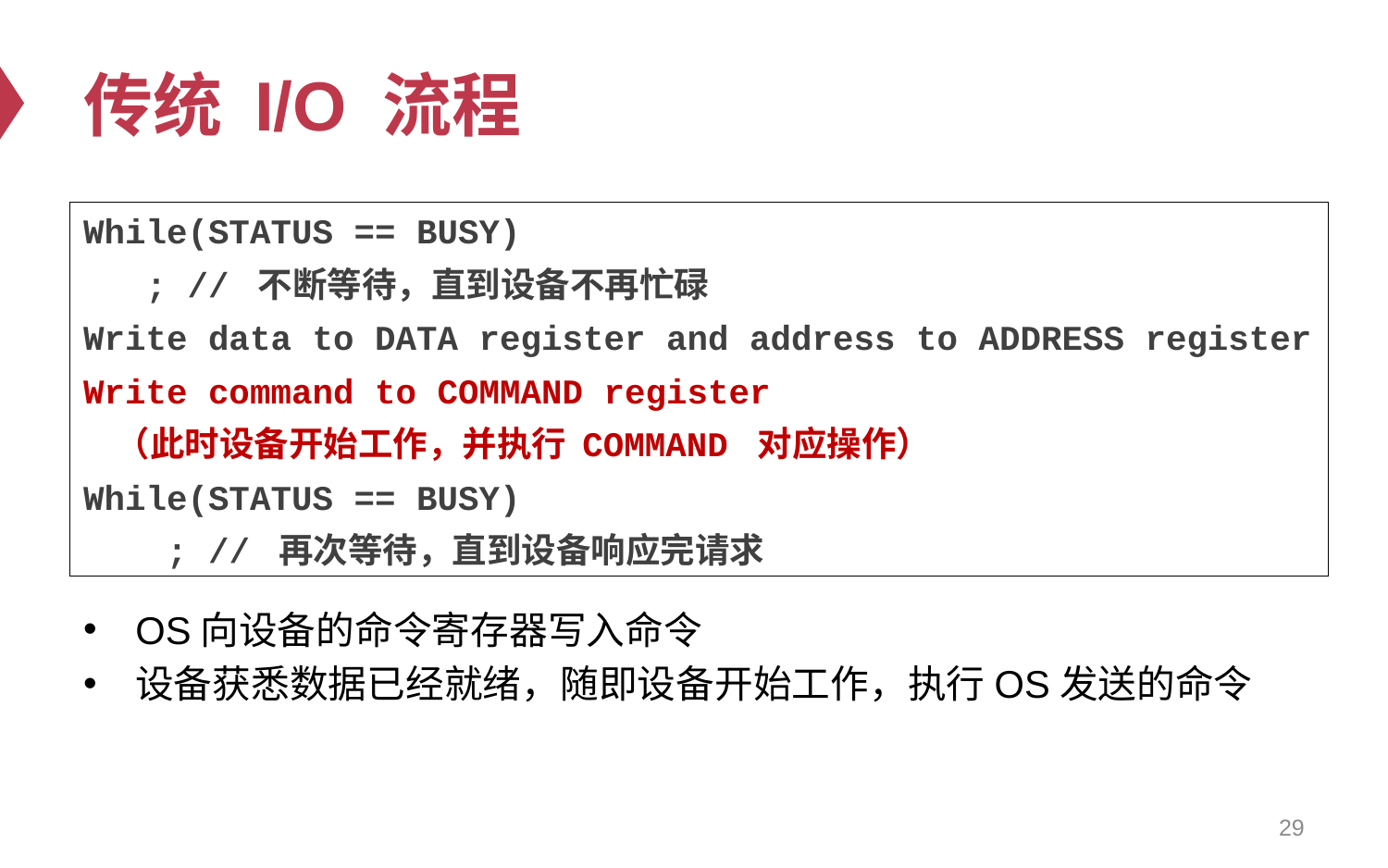

# 传统 I/O 流程
While(STATUS == BUSY)
   ; // 不断等待，直到设备不再忙碌
Write data to DATA register and address to ADDRESS register
Write command to COMMAND register
   （此时设备开始工作，并执行 COMMAND 对应操作）
While(STATUS == BUSY)
    ; // 再次等待，直到设备响应完请求
OS向设备的命令寄存器写入命令
设备获悉数据已经就绪，随即设备开始工作，执行OS发送的命令
29